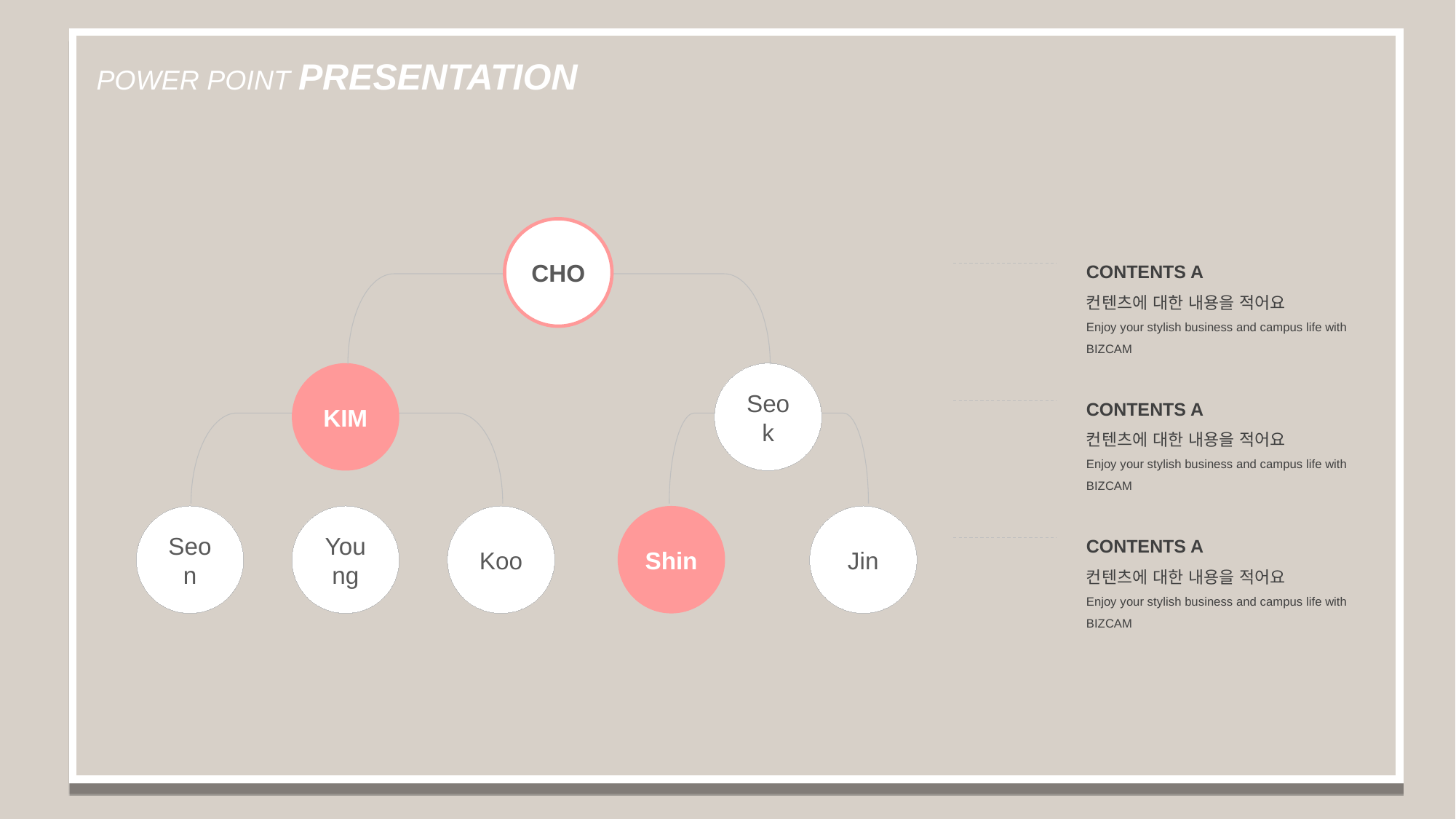

POWER POINT PRESENTATION

CHO
CONTENTS A
컨텐츠에 대한 내용을 적어요
Enjoy your stylish business and campus life with BIZCAM

KIM
Seok
CONTENTS A
컨텐츠에 대한 내용을 적어요
Enjoy your stylish business and campus life with BIZCAM
Koo
Jin
Shin
Seon
Young
CONTENTS A
컨텐츠에 대한 내용을 적어요
Enjoy your stylish business and campus life with BIZCAM